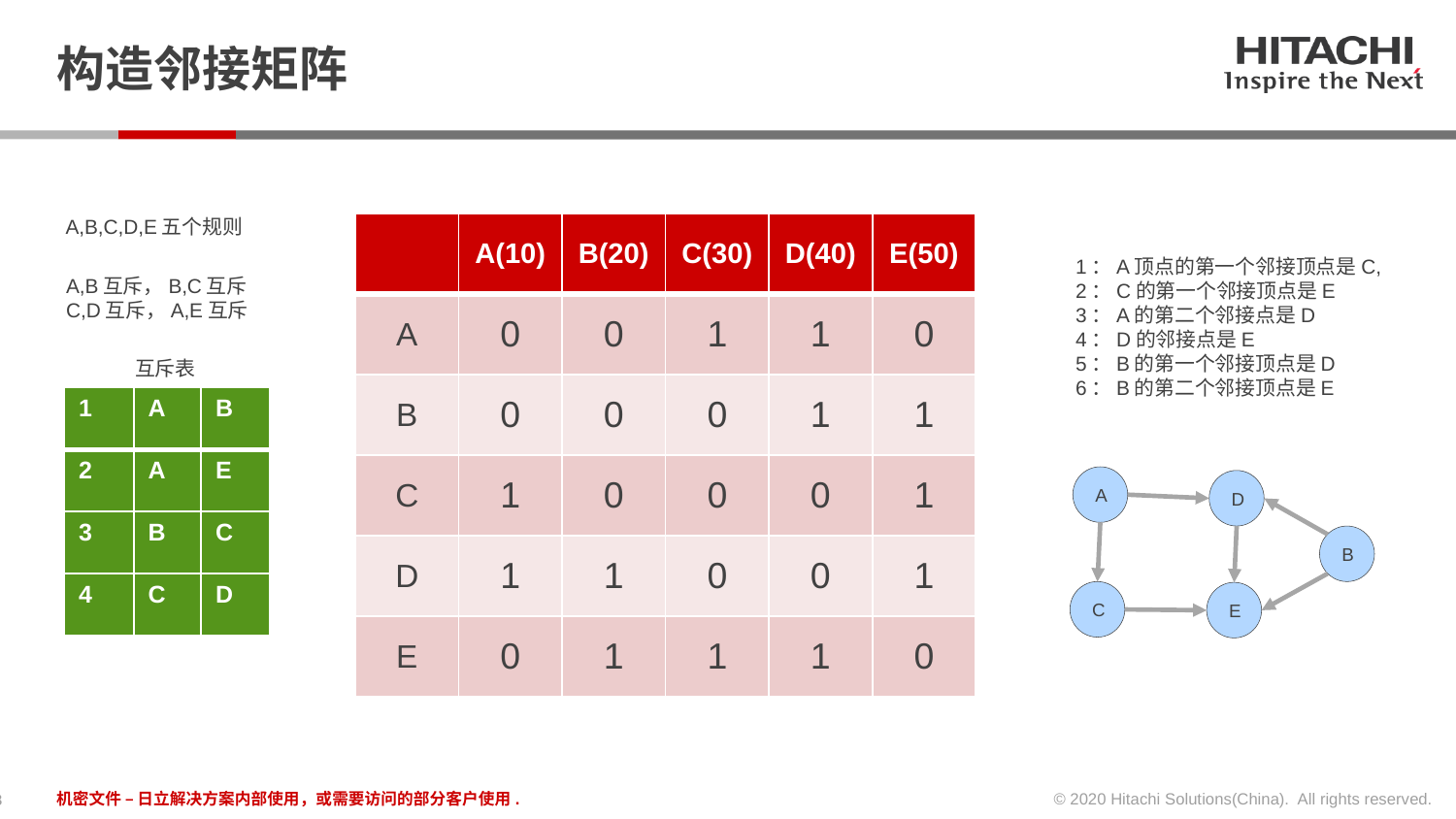

# 构造邻接矩阵
 A,B,C,D,E五个规则
|  | A(10) | B(20) | C(30) | D(40) | E(50) |
| --- | --- | --- | --- | --- | --- |
| A | 0 | 0 | 1 | 1 | 0 |
| B | 0 | 0 | 0 | 1 | 1 |
| C | 1 | 0 | 0 | 0 | 1 |
| D | 1 | 1 | 0 | 0 | 1 |
| E | 0 | 1 | 1 | 1 | 0 |
1：A顶点的第一个邻接顶点是C,
2：C的第一个邻接顶点是E
3：A的第二个邻接点是D
4：D的邻接点是E
5：B的第一个邻接顶点是D
6：B的第二个邻接顶点是E

A,B互斥，B,C互斥
C,D互斥，A,E互斥
互斥表
| 1 | A | B |
| --- | --- | --- |
| 2 | A | E |
| 3 | B | C |
| 4 | C | D |
A
D

B

C
E